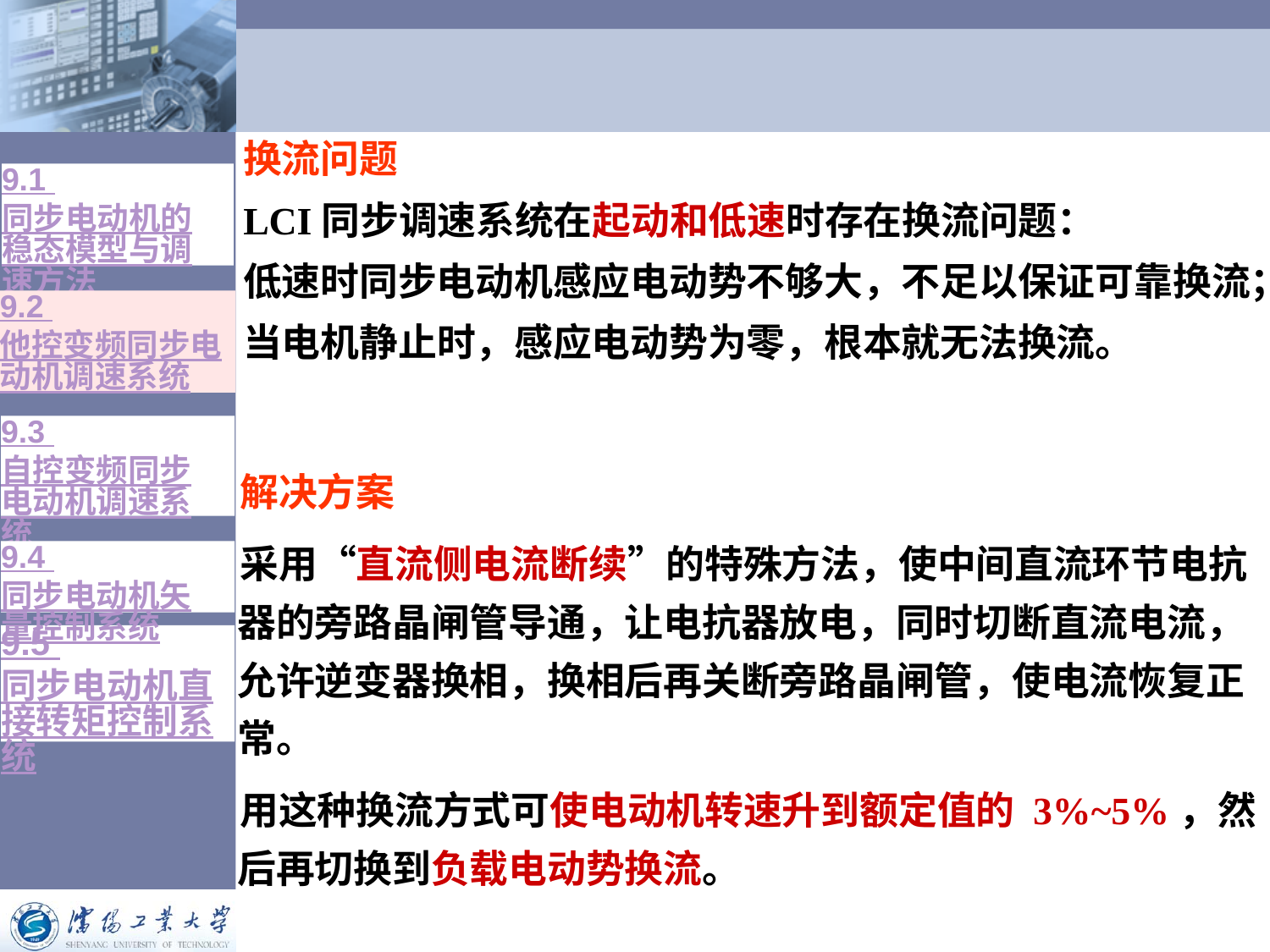

换流问题
LCI同步调速系统在起动和低速时存在换流问题：
低速时同步电动机感应电动势不够大，不足以保证可靠换流；
当电机静止时，感应电动势为零，根本就无法换流。
9.1 同步电动机的稳态模型与调速方法
9.2 他控变频同步电动机调速系统
9.3 自控变频同步电动机调速系统
解决方案
采用“直流侧电流断续”的特殊方法，使中间直流环节电抗器的旁路晶闸管导通，让电抗器放电，同时切断直流电流，允许逆变器换相，换相后再关断旁路晶闸管，使电流恢复正常。
用这种换流方式可使电动机转速升到额定值的 3%~5%，然后再切换到负载电动势换流。
9.4 同步电动机矢量控制系统
9.5 同步电动机直接转矩控制系统